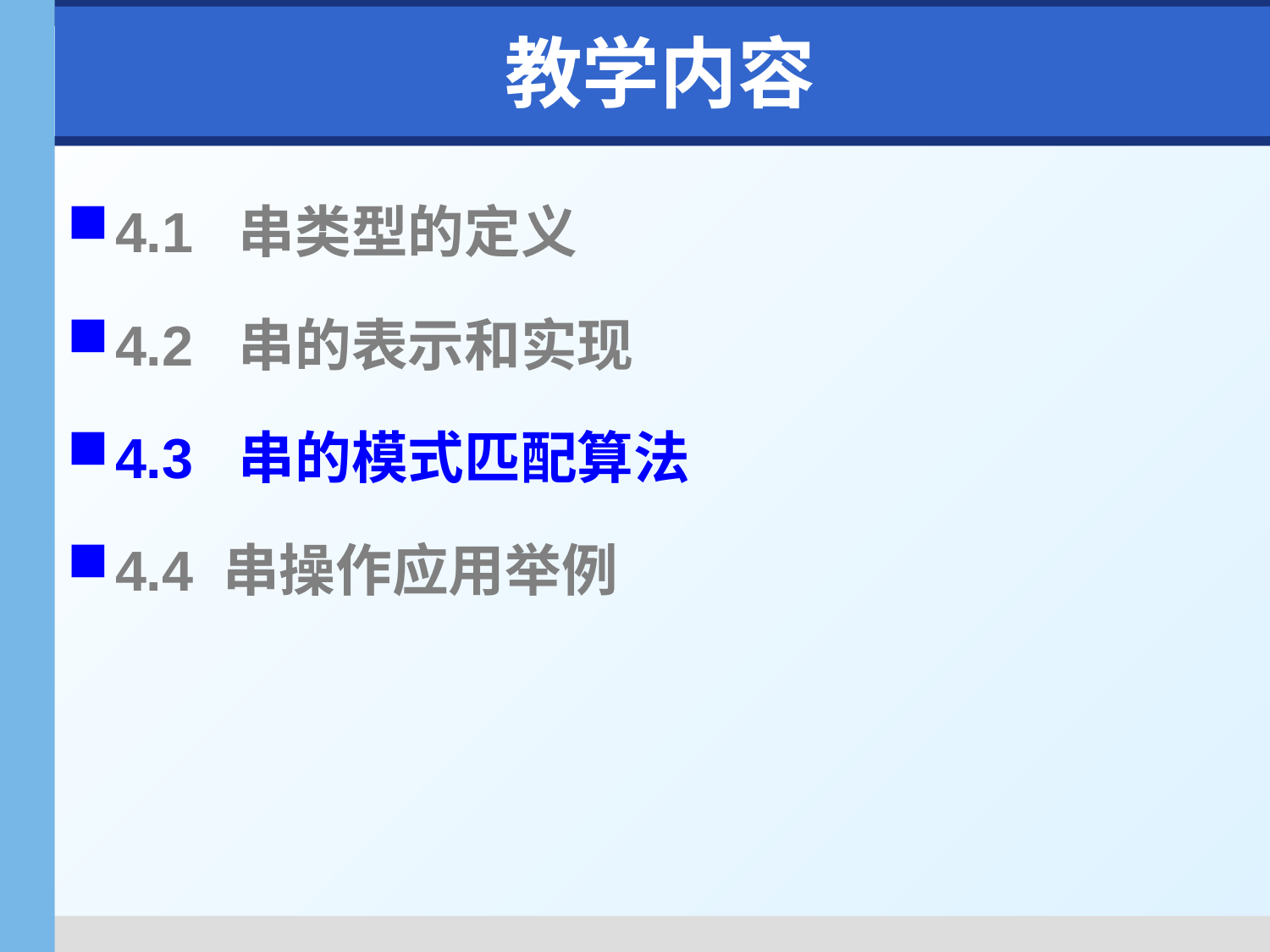

# 教学内容
4.1  串类型的定义
4.2  串的表示和实现
4.3  串的模式匹配算法
4.4 串操作应用举例